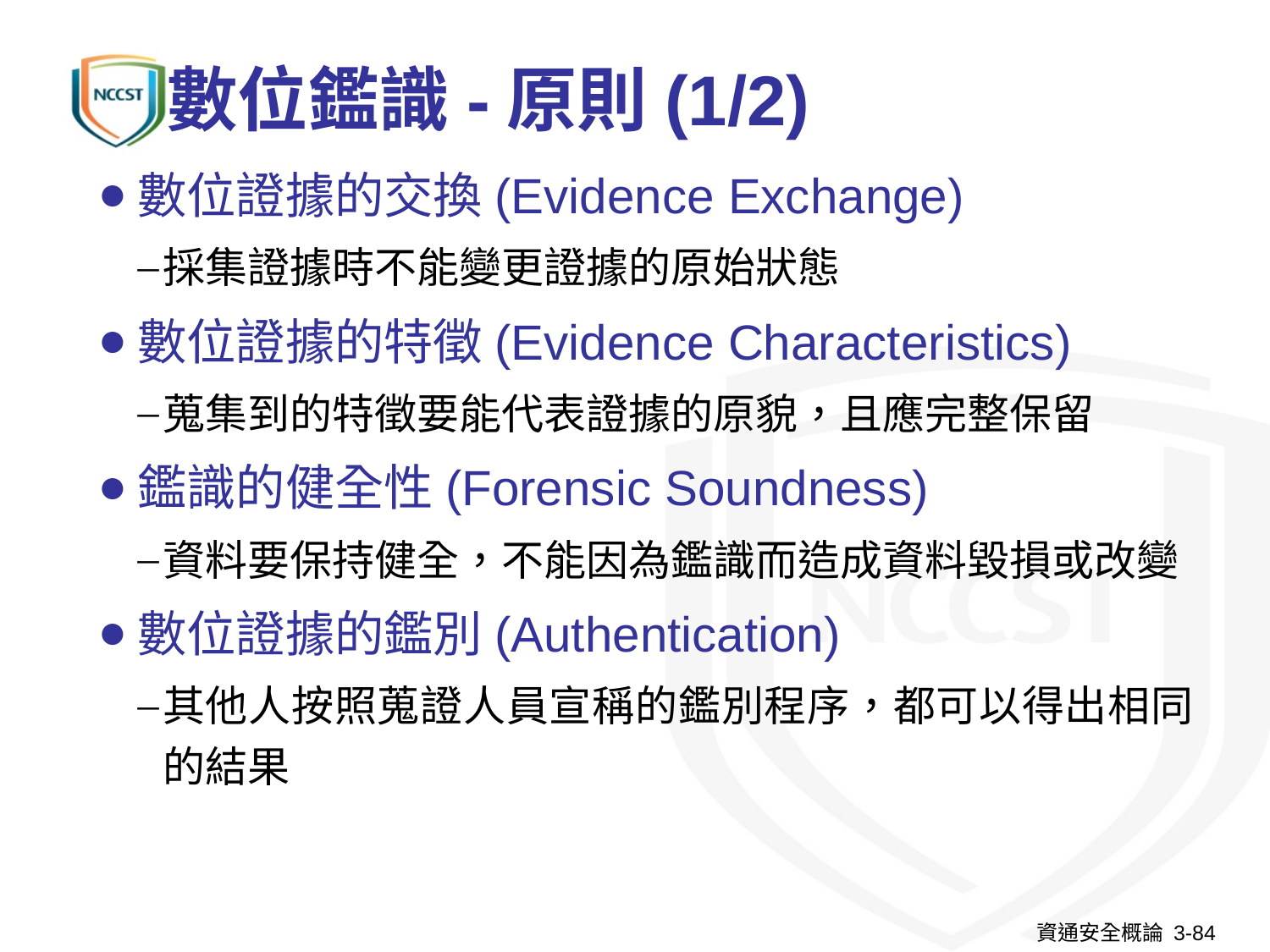

# 數位鑑識-原則(1/2)
數位證據的交換(Evidence Exchange)
採集證據時不能變更證據的原始狀態
數位證據的特徵(Evidence Characteristics)
蒐集到的特徵要能代表證據的原貌，且應完整保留
鑑識的健全性(Forensic Soundness)
資料要保持健全，不能因為鑑識而造成資料毀損或改變
數位證據的鑑別(Authentication)
其他人按照蒐證人員宣稱的鑑別程序，都可以得出相同的結果